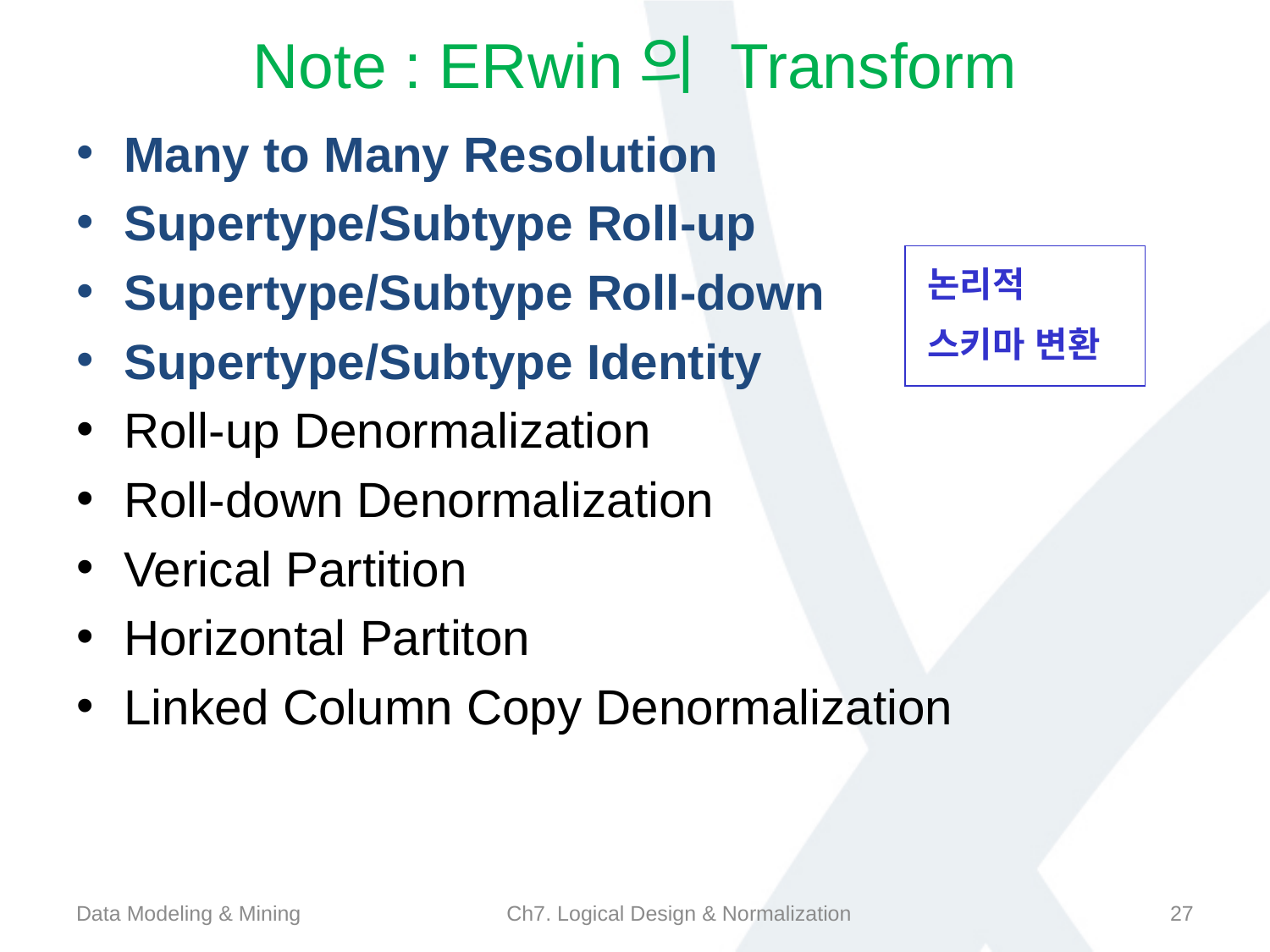

# Note : ERwin의 Transform
Many to Many Resolution
Supertype/Subtype Roll-up
Supertype/Subtype Roll-down
Supertype/Subtype Identity
Roll-up Denormalization
Roll-down Denormalization
Verical Partition
Horizontal Partiton
Linked Column Copy Denormalization

논리적
스키마 변환
Data Modeling & Mining
Ch7. Logical Design & Normalization
27